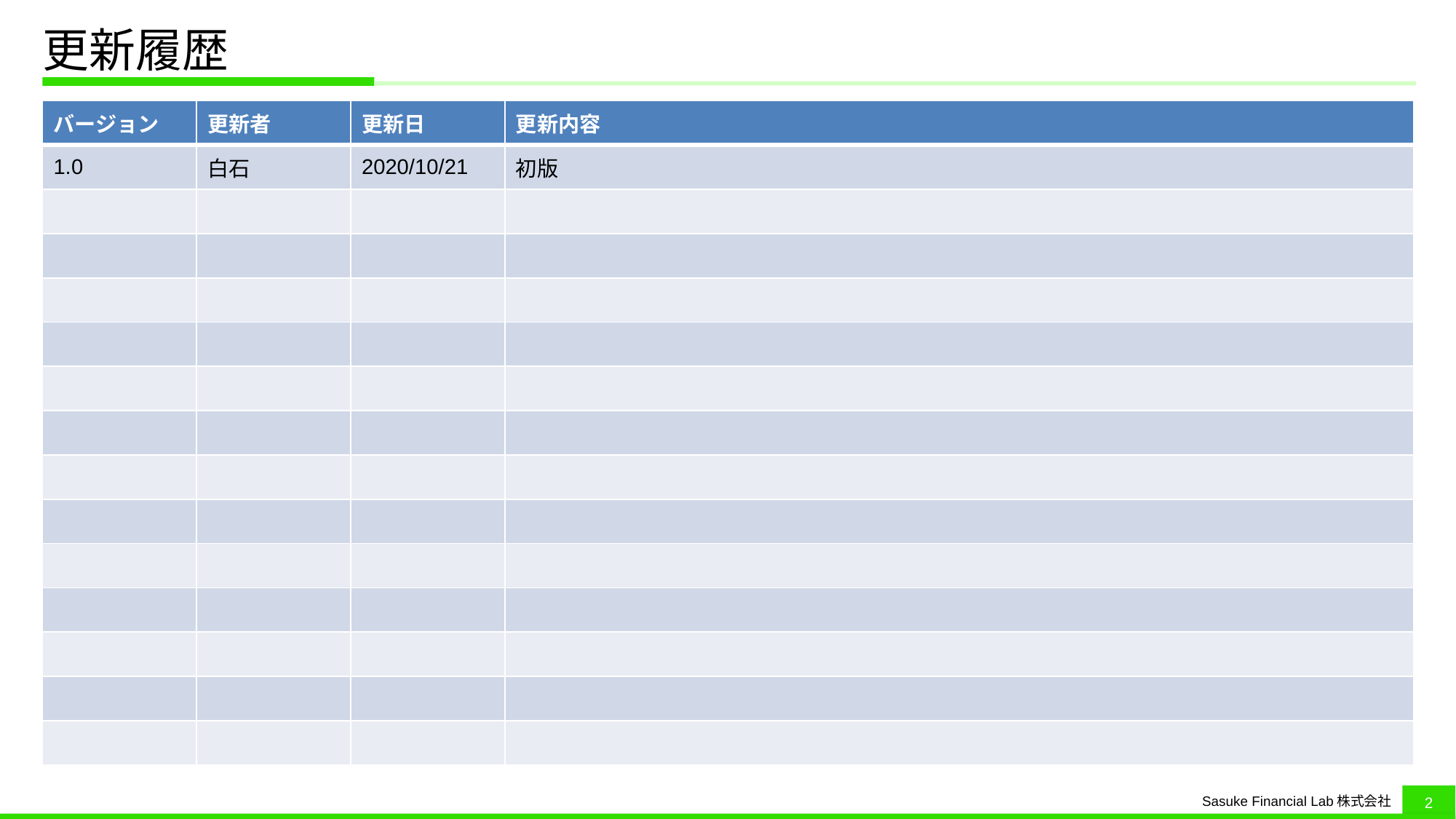

# 更新履歴

| バージョン | 更新者 | 更新日 | 更新内容 |
| --- | --- | --- | --- |
| 1.0 | 白石 | 2020/10/21 | 初版 |
|  |  |  |  |
|  |  |  |  |
|  |  |  |  |
|  |  |  |  |
|  |  |  |  |
|  |  |  |  |
|  |  |  |  |
|  |  |  |  |
|  |  |  |  |
|  |  |  |  |
|  |  |  |  |
|  |  |  |  |
|  |  |  |  |
2
Sasuke Financial Lab株式会社